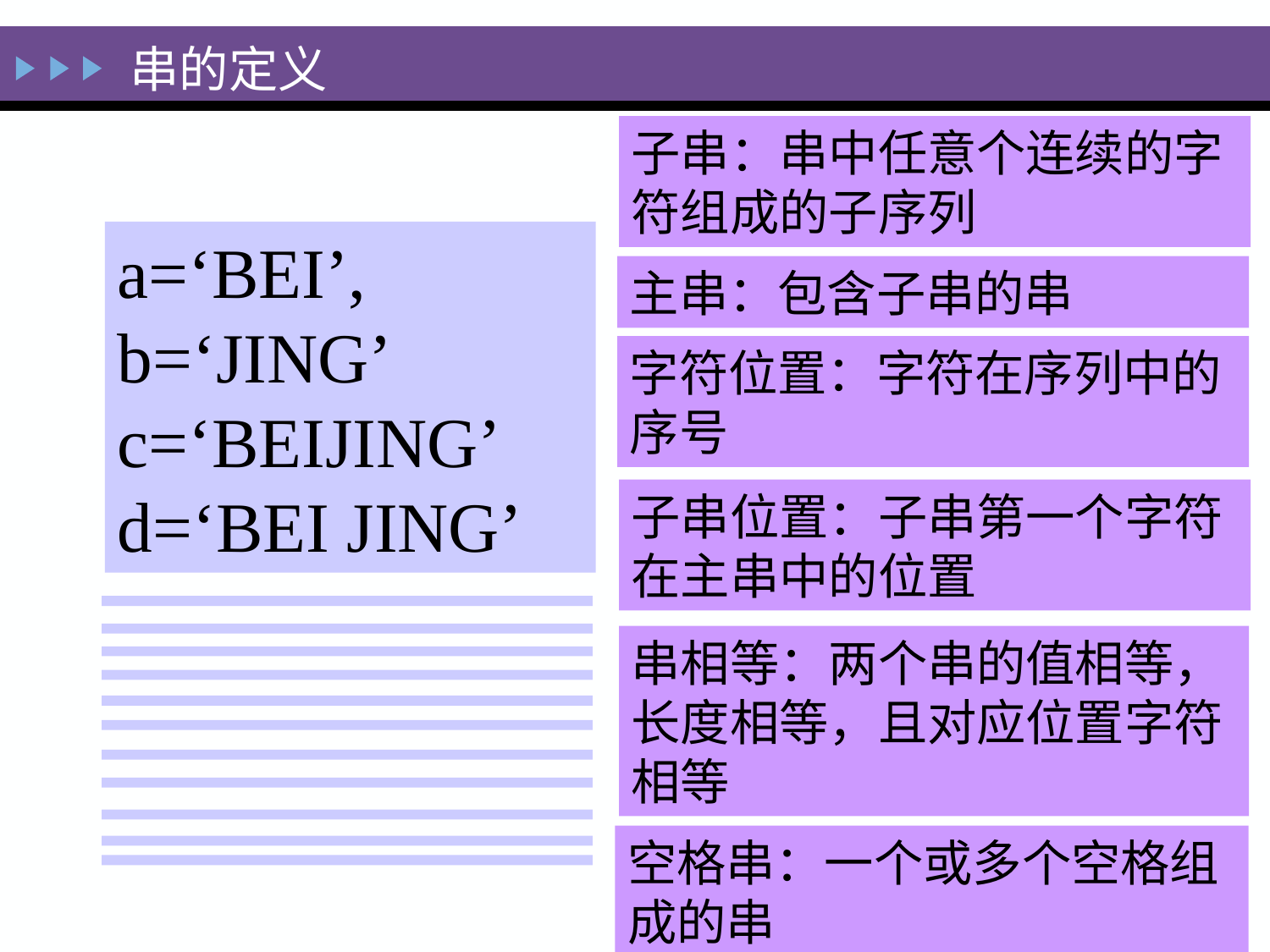

# 串的定义
子串：串中任意个连续的字符组成的子序列
a=‘BEI’,
b=‘JING’
c=‘BEIJING’
d=‘BEI JING’
主串：包含子串的串
字符位置：字符在序列中的序号
子串位置：子串第一个字符在主串中的位置

串相等：两个串的值相等，长度相等，且对应位置字符相等

空格串：一个或多个空格组成的串